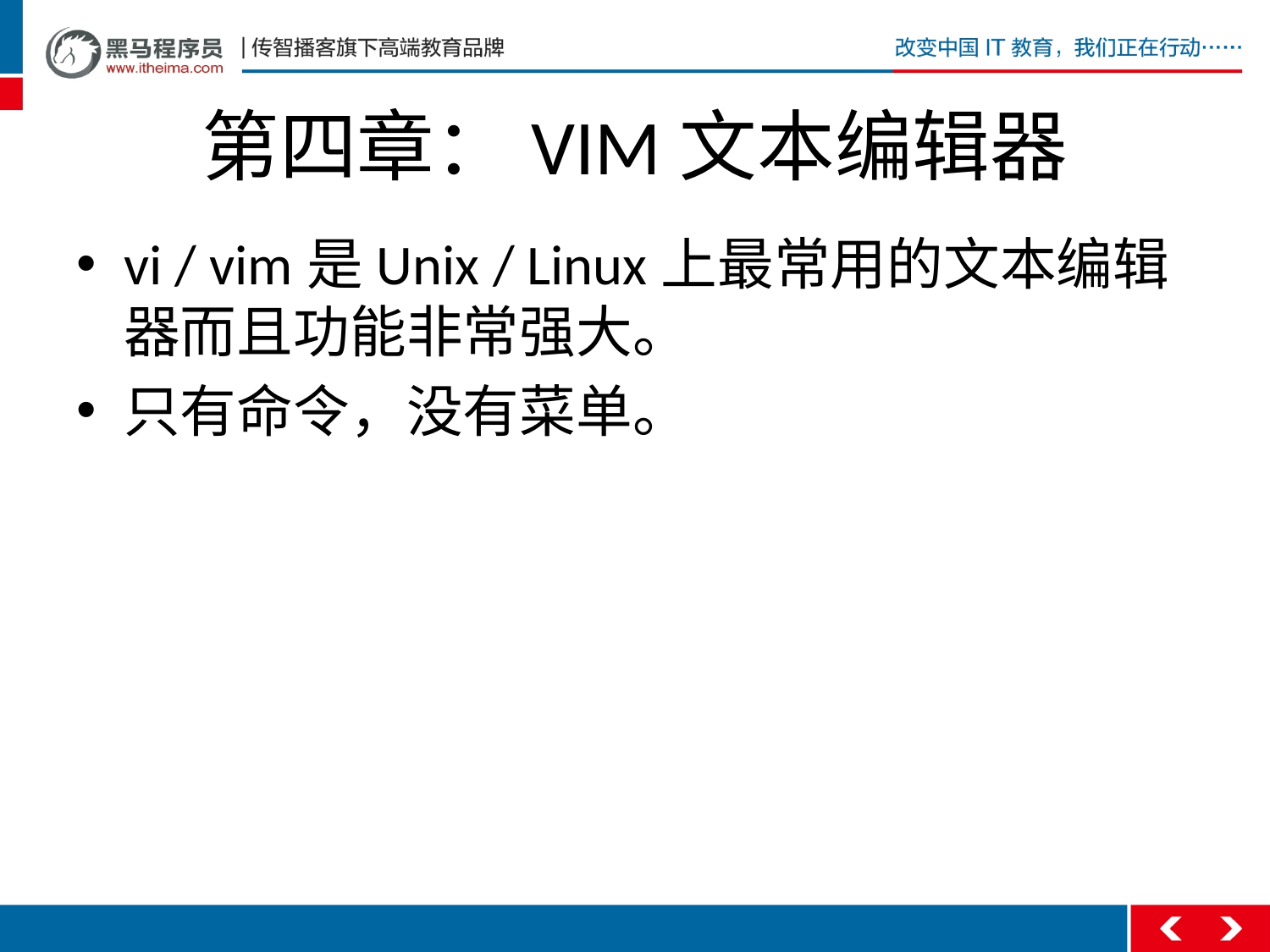

# 第四章：VIM文本编辑器
vi / vim是Unix / Linux上最常用的文本编辑器而且功能非常强大。
只有命令，没有菜单。